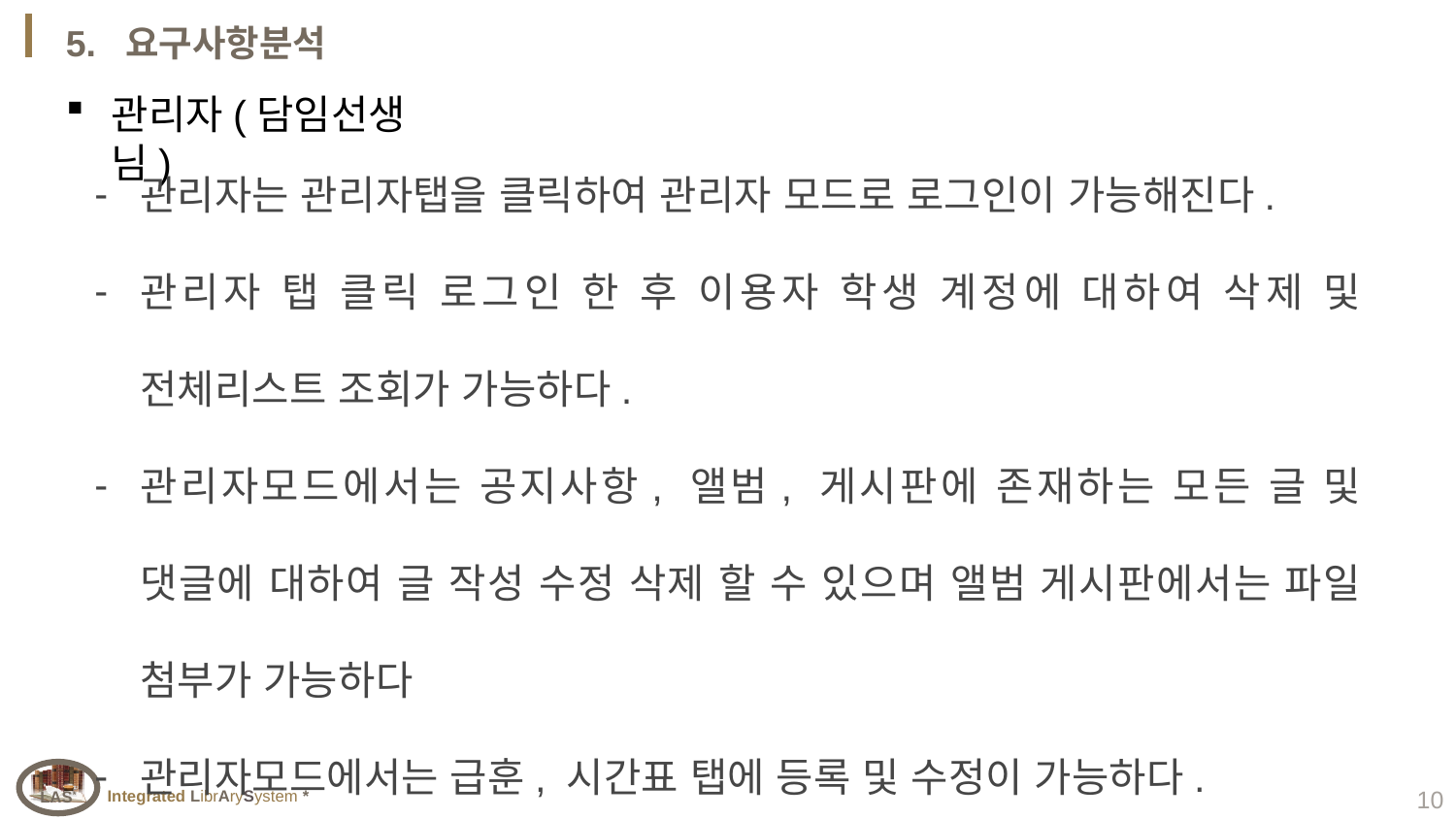

5.  요구사항분석
관리자(담임선생님)
관리자는 관리자탭을 클릭하여 관리자 모드로 로그인이 가능해진다.
관리자 탭 클릭 로그인 한 후 이용자 학생 계정에 대하여 삭제 및 전체리스트 조회가 가능하다.
관리자모드에서는 공지사항, 앨범, 게시판에 존재하는 모든 글 및 댓글에 대하여 글 작성 수정 삭제 할 수 있으며 앨범 게시판에서는 파일 첨부가 가능하다
관리자모드에서는 급훈, 시간표 탭에 등록 및 수정이 가능하다.
10